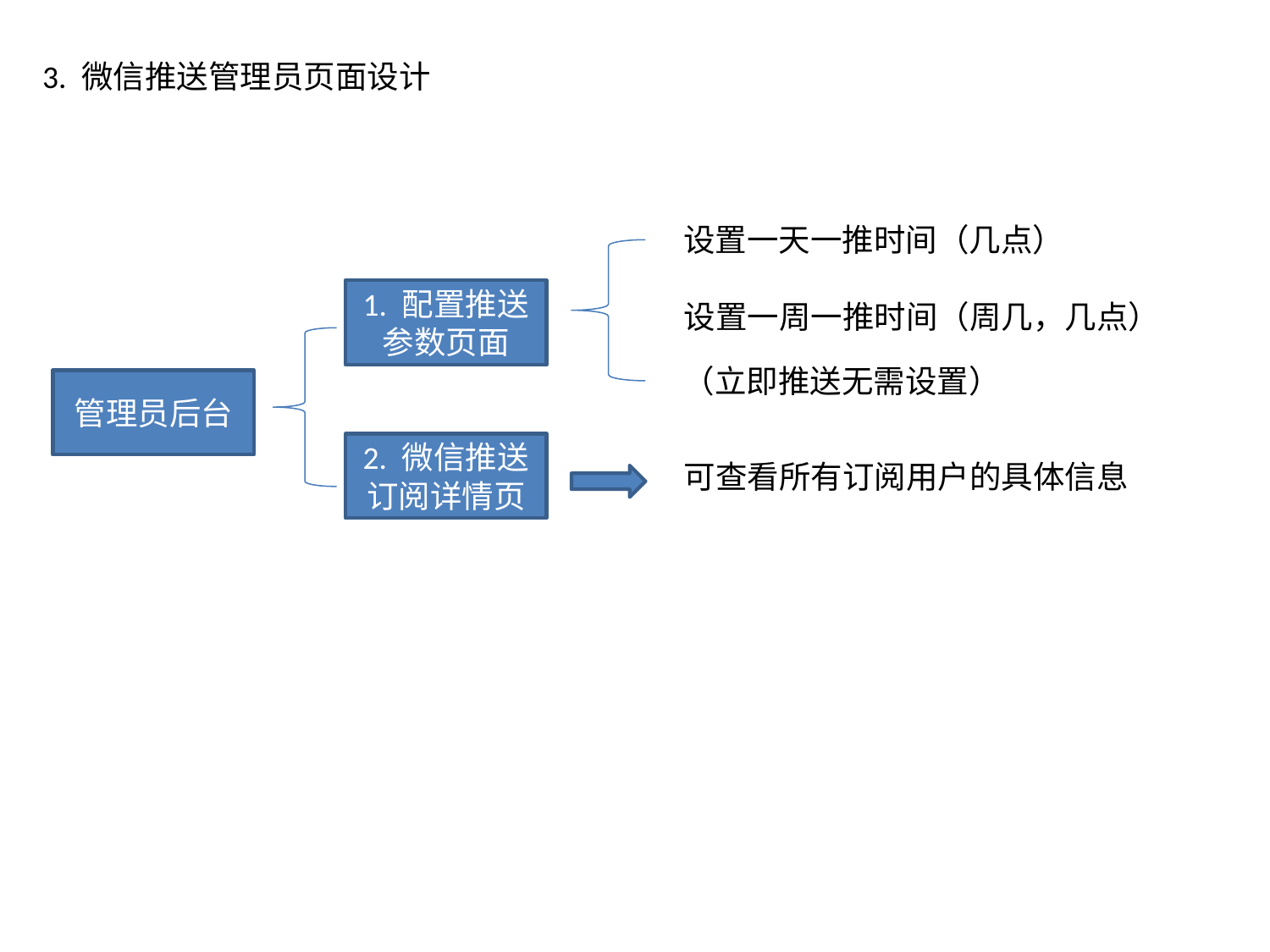

3. 微信推送管理员页面设计
设置一天一推时间（几点）

1. 配置推送参数页面
设置一周一推时间（周几，几点）

（立即推送无需设置）
管理员后台
2. 微信推送订阅详情页
可查看所有订阅用户的具体信息